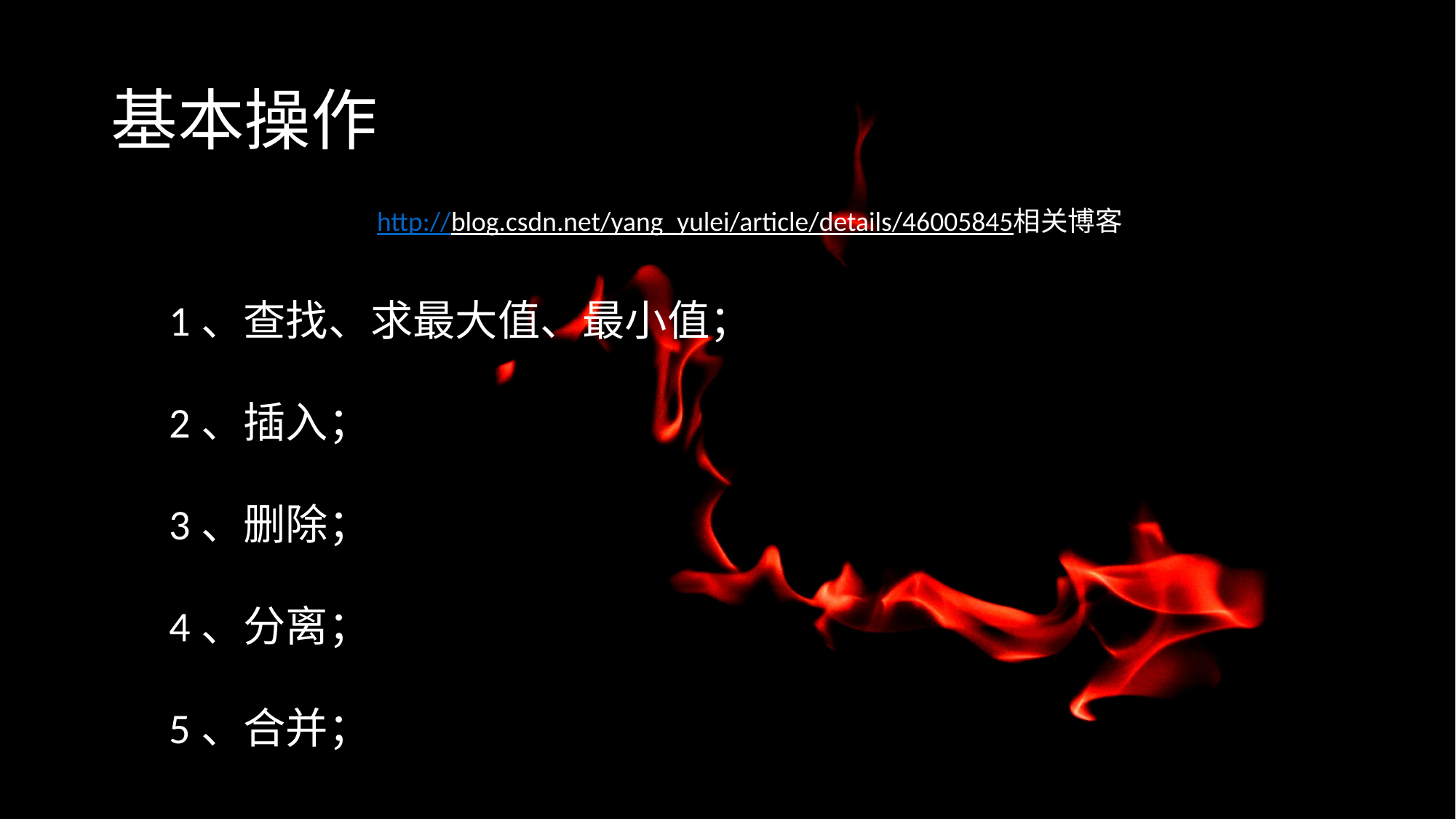

# 基本操作
http://blog.csdn.net/yang_yulei/article/details/46005845相关博客

1、查找、求最大值、最小值；
2、插入；
3、删除；
4、分离；
5、合并；